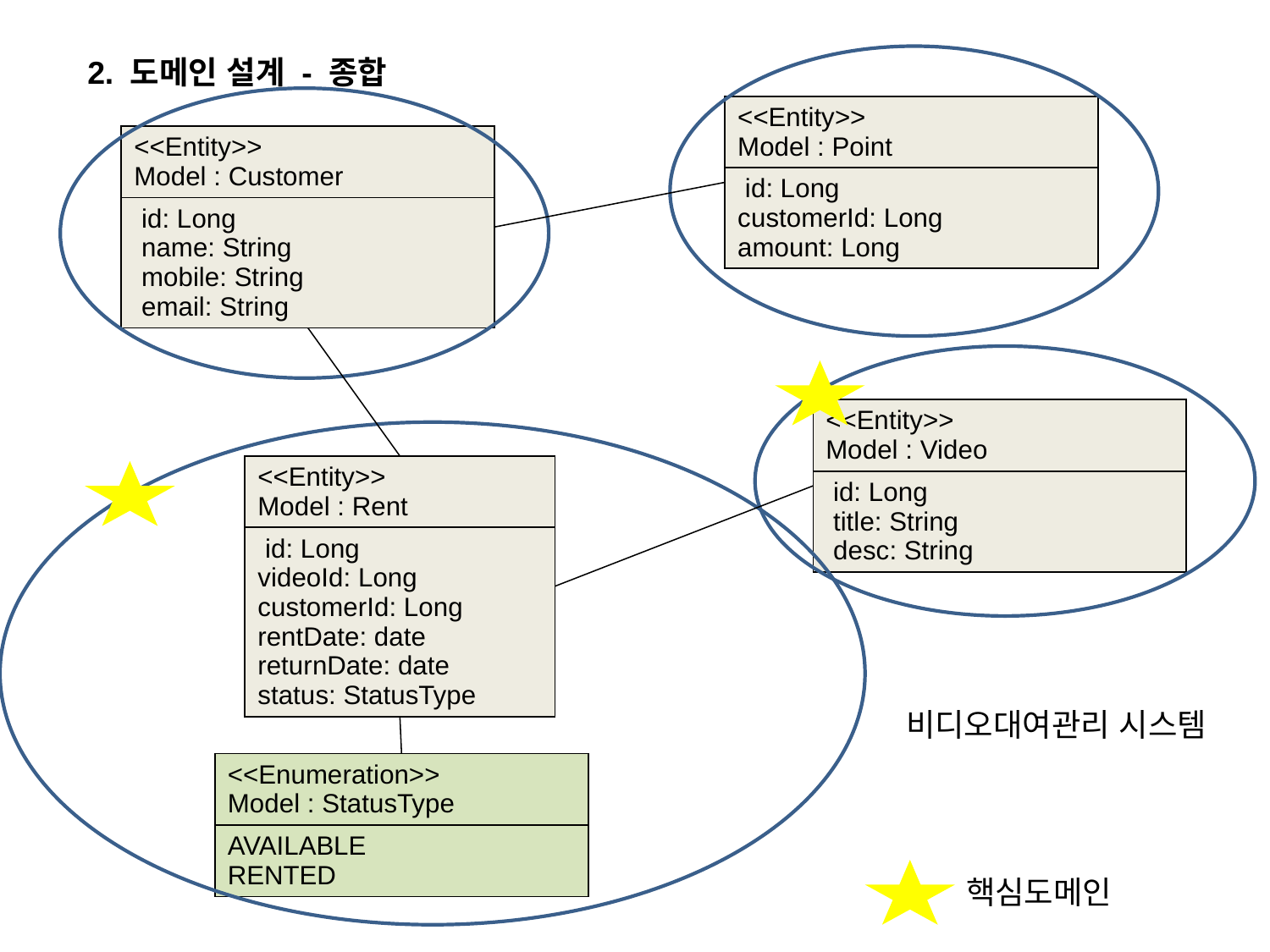

2. 도메인 설계 - 종합

| <<Entity>> Model : Point |
| --- |
| id: Long customerId: Long amount: Long |
| <<Entity>> Model : Customer |
| --- |
| id: Long name: String mobile: String email: String |

| <<Entity>> Model : Video |
| --- |
| id: Long title: String desc: String |

| <<Entity>> Model : Rent |
| --- |
| id: Long videoId: Long customerId: Long rentDate: date returnDate: date status: StatusType |

비디오대여관리 시스템
| <<Enumeration>> Model : StatusType |
| --- |
| AVAILABLE RENTED |

핵심도메인